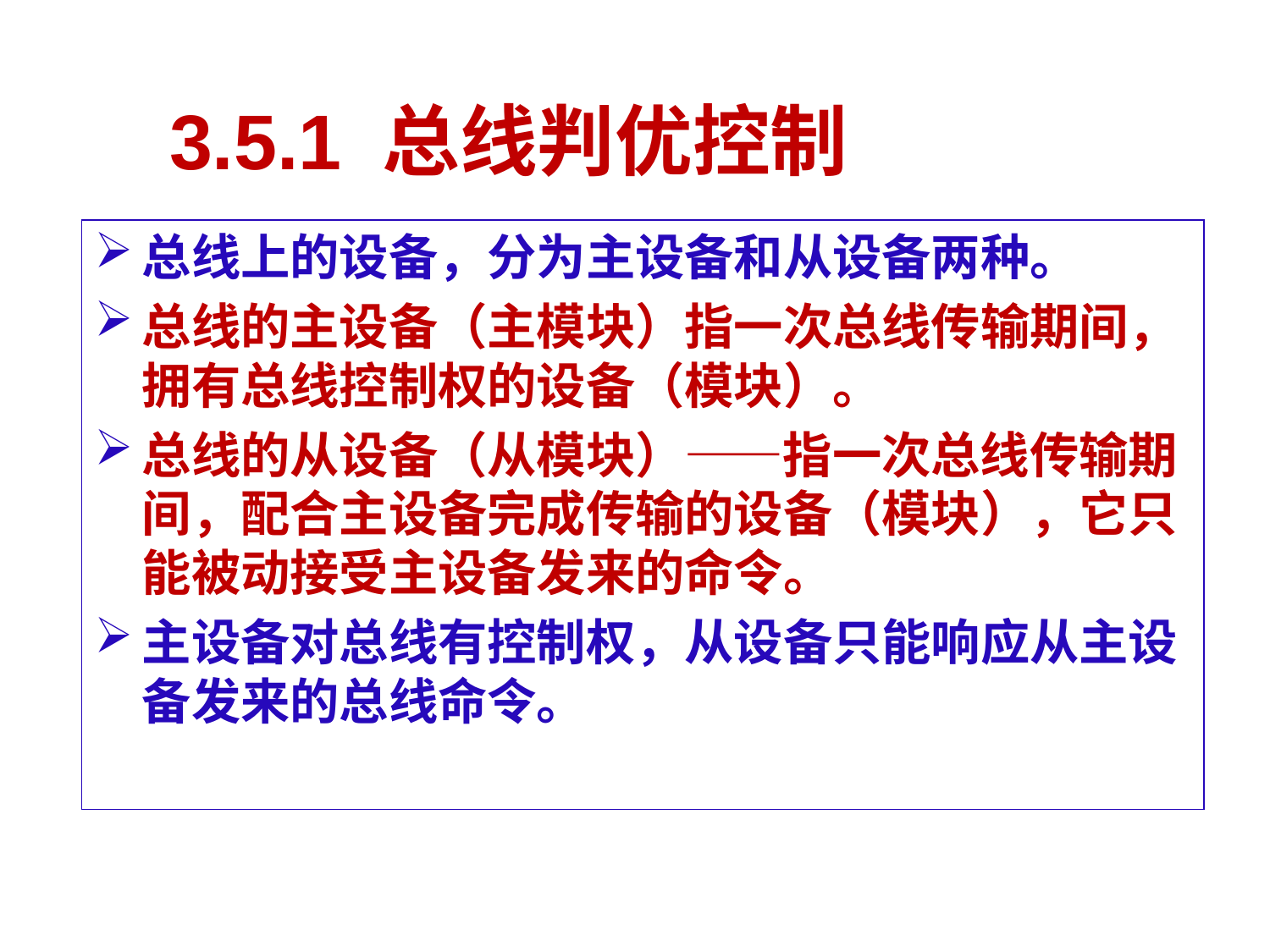

# 3.5.1 总线判优控制
总线上的设备，分为主设备和从设备两种。
总线的主设备（主模块）指一次总线传输期间，拥有总线控制权的设备（模块）。
总线的从设备（从模块）——指一次总线传输期间，配合主设备完成传输的设备（模块），它只能被动接受主设备发来的命令。
主设备对总线有控制权，从设备只能响应从主设备发来的总线命令。